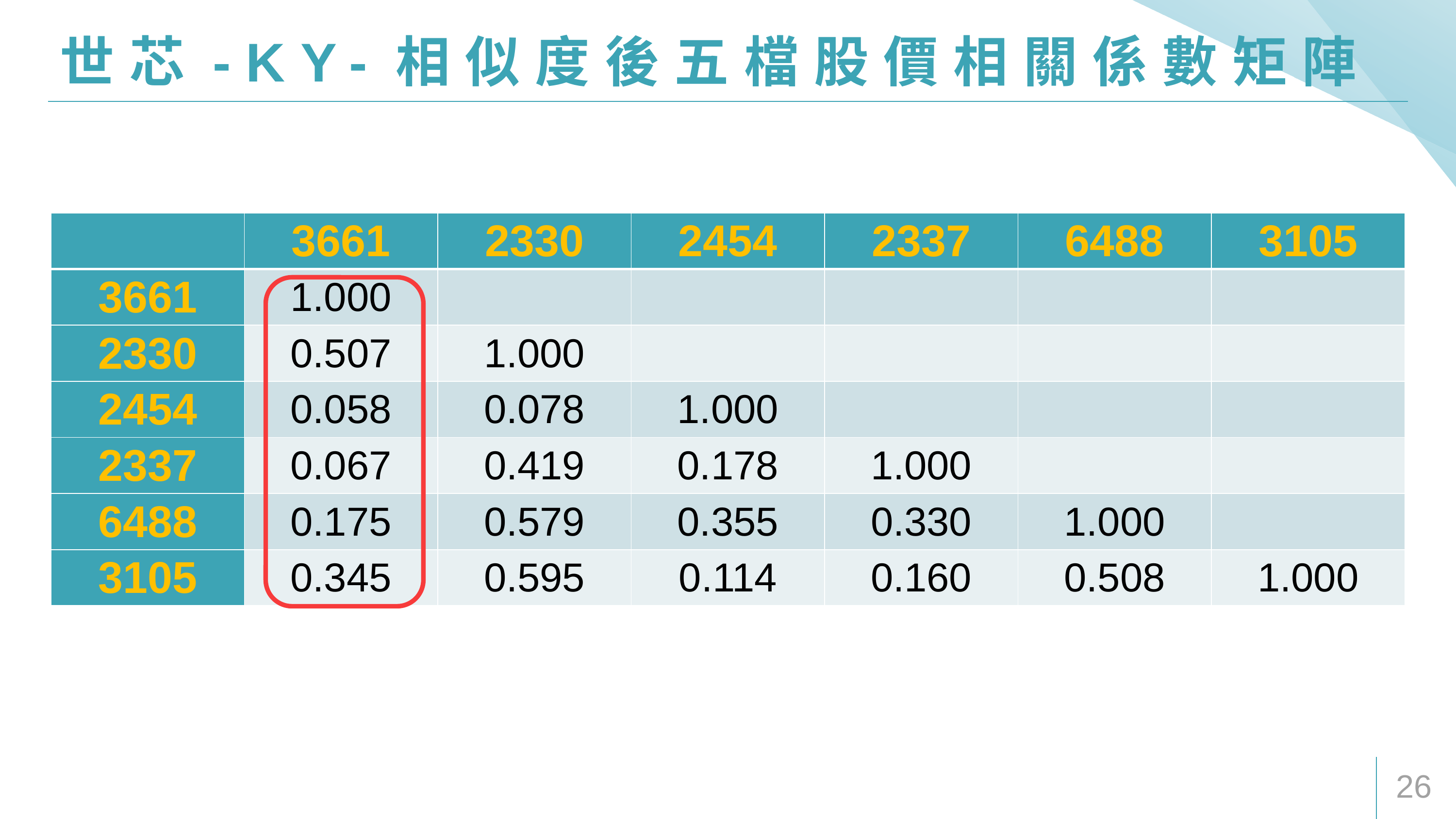

# 世芯-KY-相似度後五檔股價相關係數矩陣
|  | 3661 | 2330 | 2454 | 2337 | 6488 | 3105 |
| --- | --- | --- | --- | --- | --- | --- |
| 3661 | 1.000 |  |  |  |  |  |
| 2330 | 0.507 | 1.000 |  |  |  |  |
| 2454 | 0.058 | 0.078 | 1.000 |  |  |  |
| 2337 | 0.067 | 0.419 | 0.178 | 1.000 |  |  |
| 6488 | 0.175 | 0.579 | 0.355 | 0.330 | 1.000 |  |
| 3105 | 0.345 | 0.595 | 0.114 | 0.160 | 0.508 | 1.000 |

26